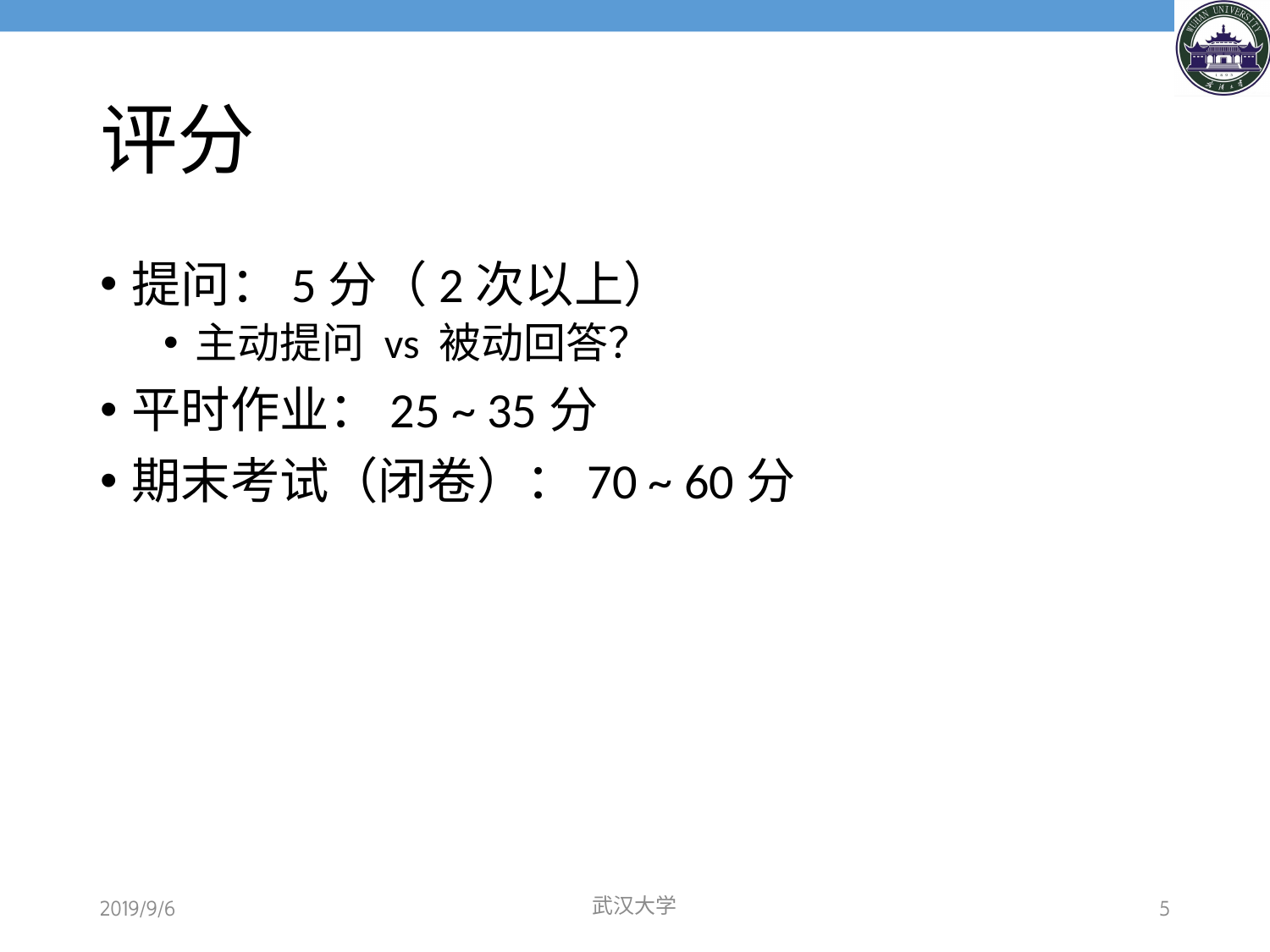

# 评分
提问：5分（2次以上）
主动提问 vs 被动回答？
平时作业：25 ~ 35分
期末考试（闭卷）：70 ~ 60分
2019/9/6
武汉大学
5